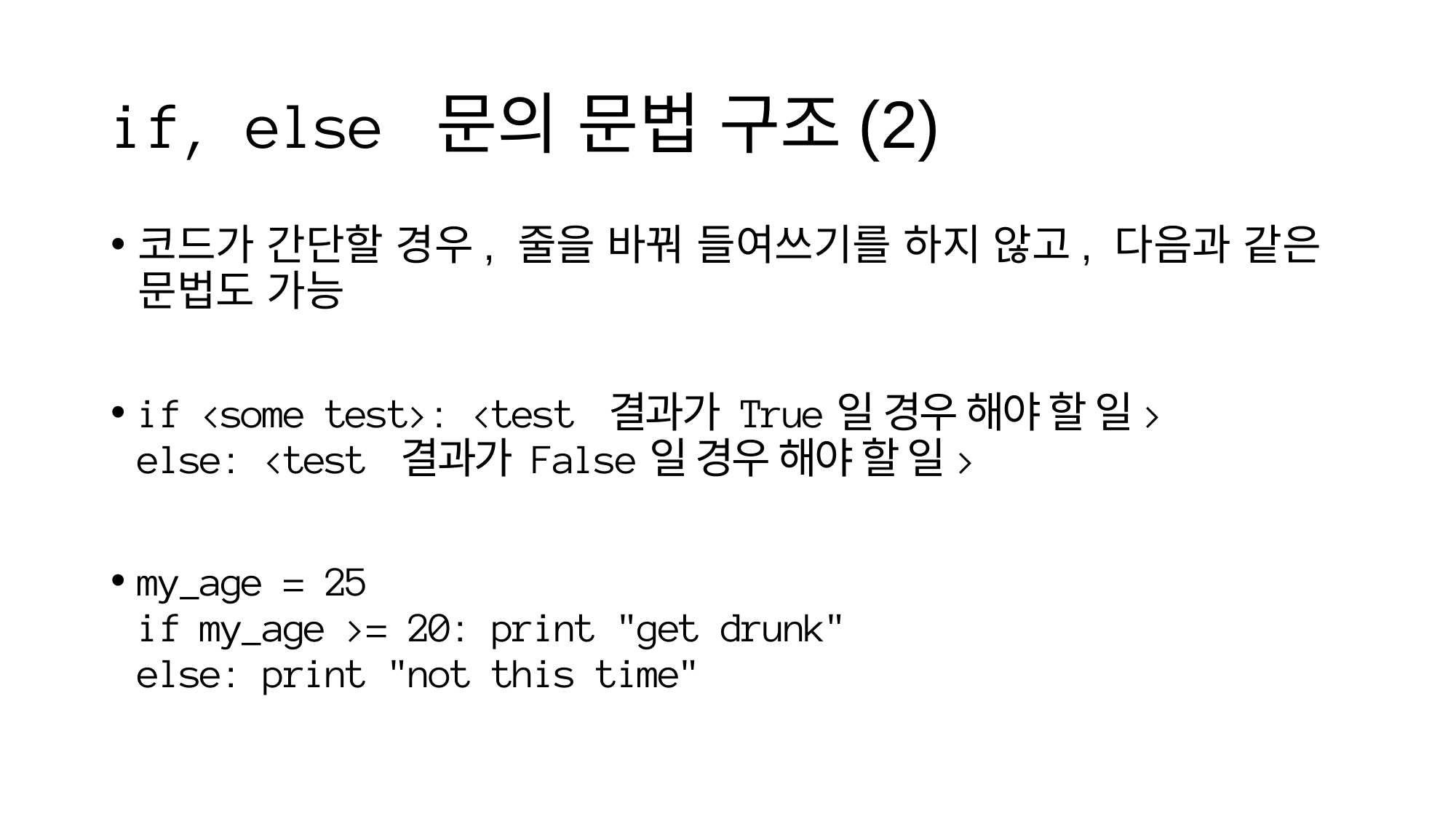

# if, else 문의 문법 구조(2)
코드가 간단할 경우, 줄을 바꿔 들여쓰기를 하지 않고, 다음과 같은 문법도 가능

if <some test>: <test 결과가 True일 경우 해야 할 일>
else: <test 결과가 False일 경우 해야 할 일>

my_age = 25
if my_age >= 20: print "get drunk"
else: print "not this time"